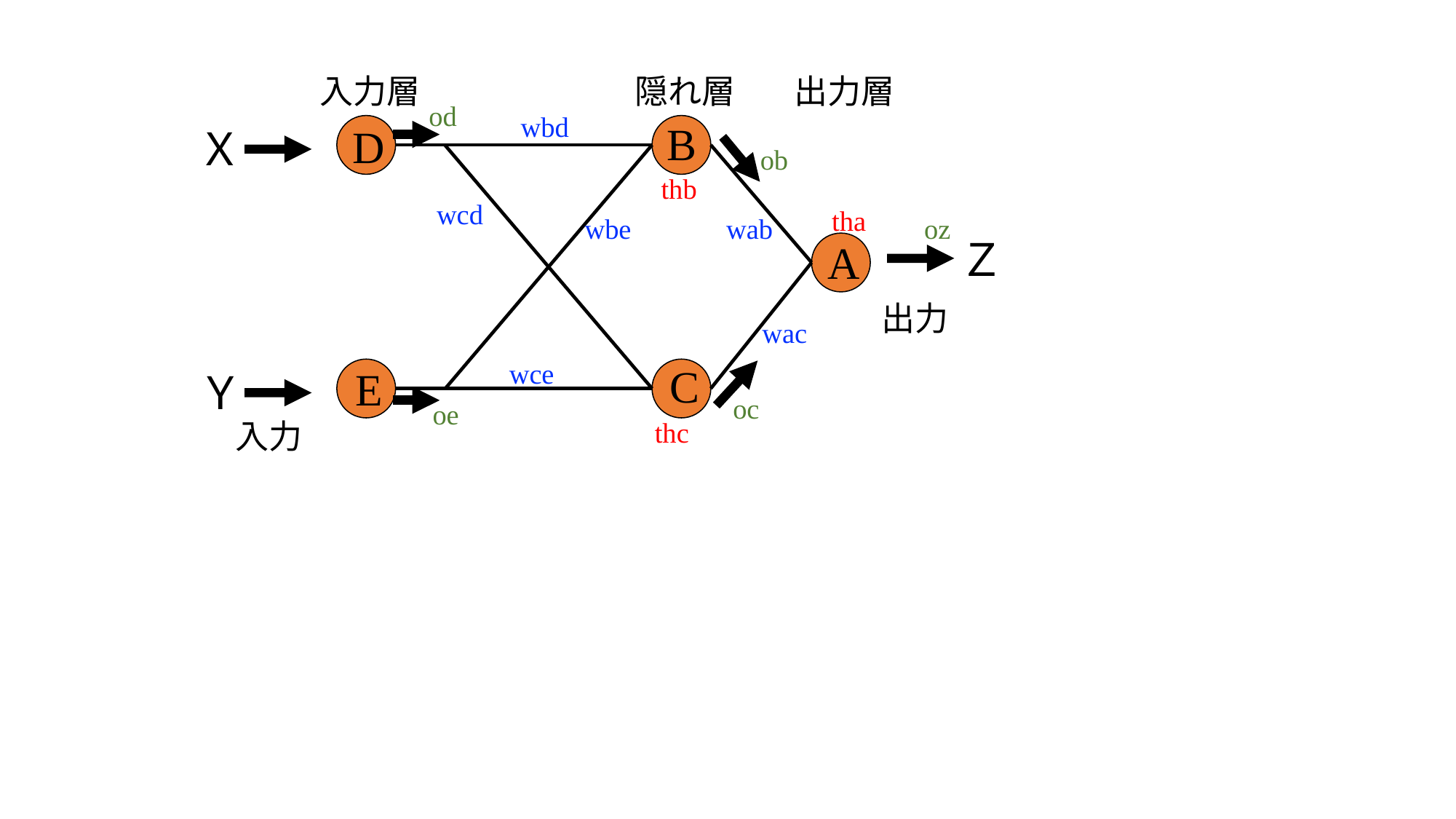

入力層
隠れ層
出力層
od
wbd
B
D
Ｘ

ob

thb
wcd
tha
wbe
wab
oz
Ｚ
A

出力
wac
wce
C
E

Ｙ

oc
oe

入力
thc